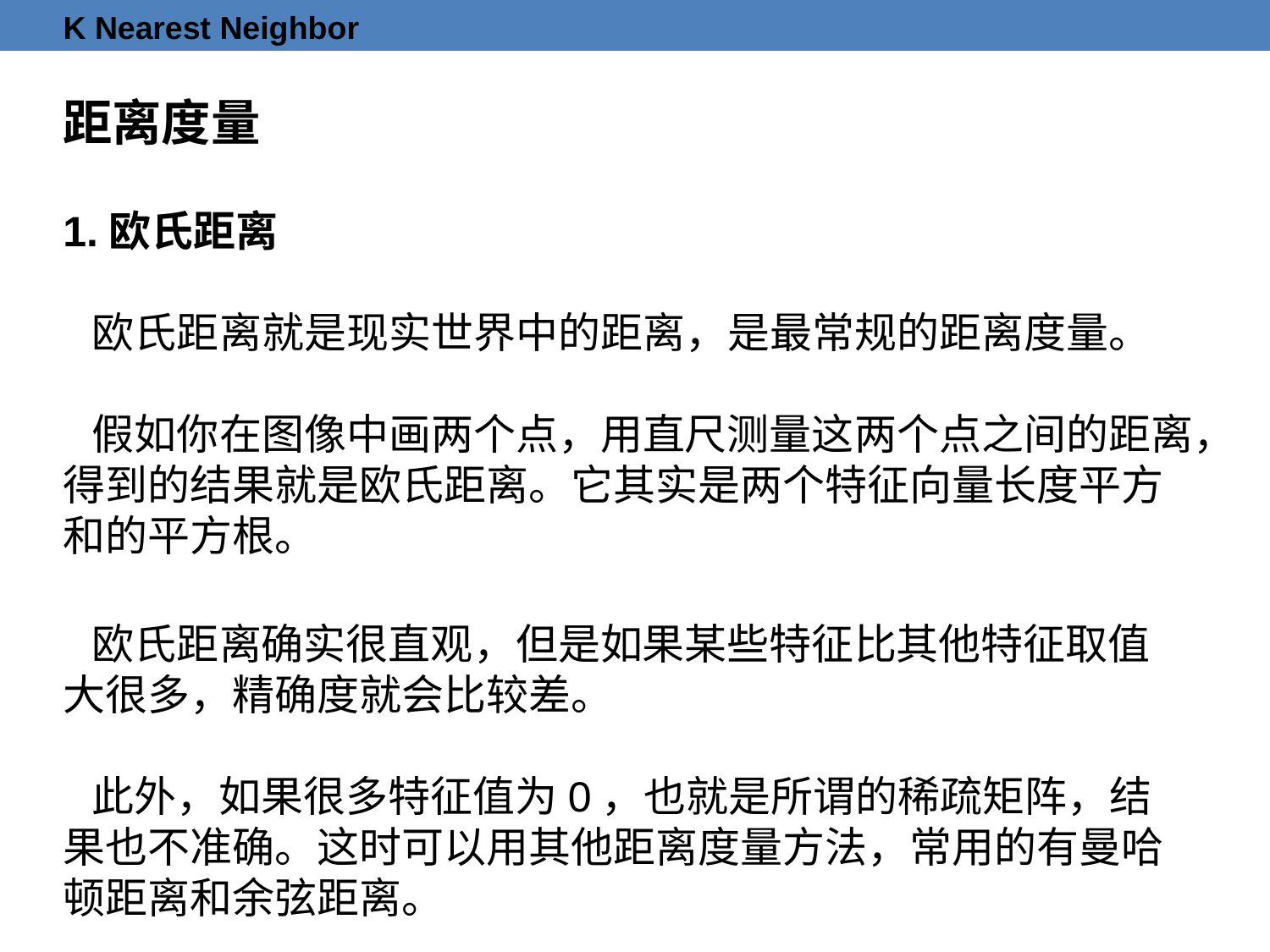

K Nearest Neighbor
距离度量
1.欧氏距离

  欧氏距离就是现实世界中的距离，是最常规的距离度量。

  假如你在图像中画两个点，用直尺测量这两个点之间的距离，得到的结果就是欧氏距离。它其实是两个特征向量长度平方和的平方根。
  欧氏距离确实很直观，但是如果某些特征比其他特征取值大很多，精确度就会比较差。

  此外，如果很多特征值为0，也就是所谓的稀疏矩阵，结果也不准确。这时可以用其他距离度量方法，常用的有曼哈顿距离和余弦距离。